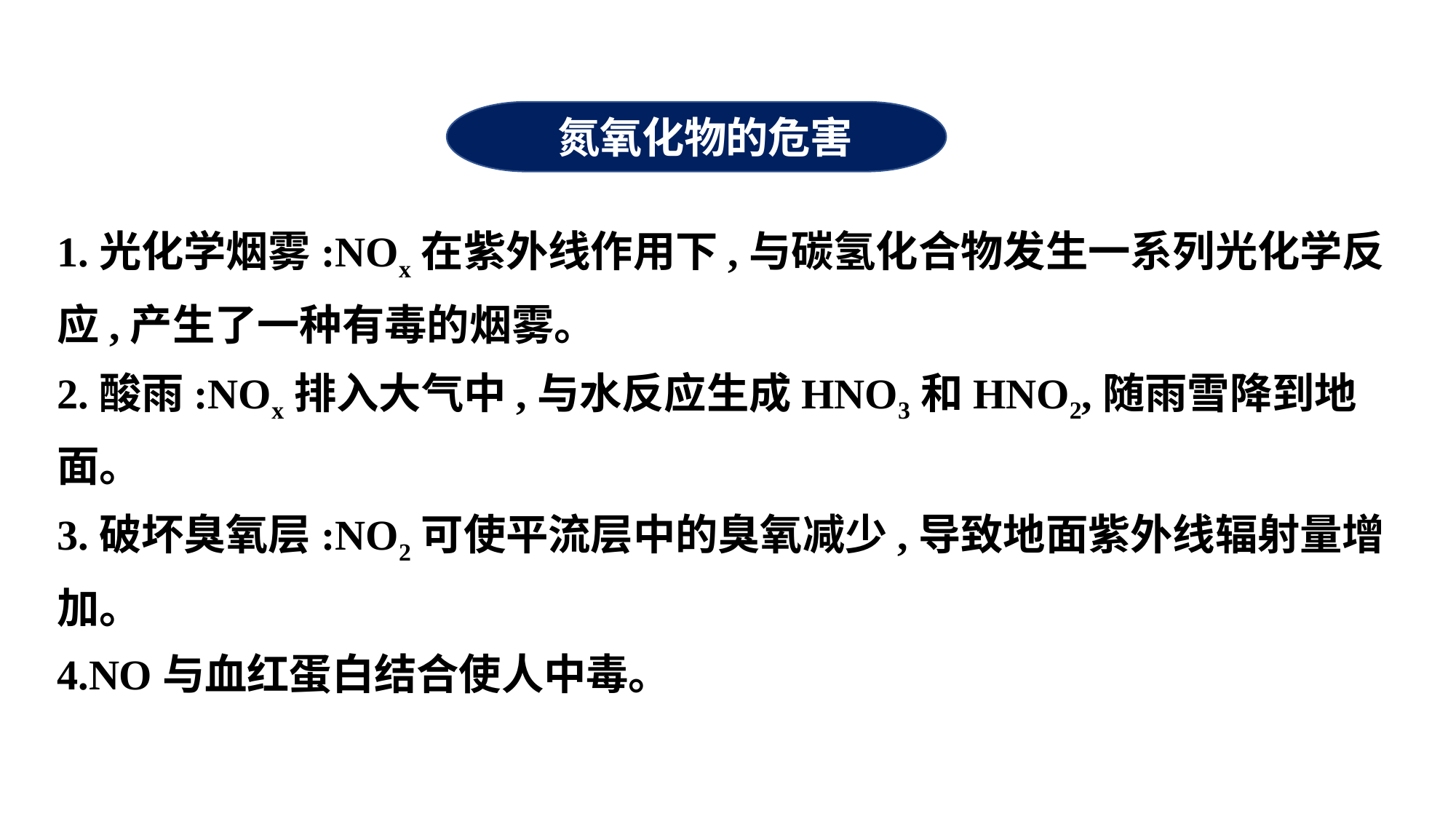

氮氧化物的危害
1.光化学烟雾:NOx在紫外线作用下,与碳氢化合物发生一系列光化学反应,产生了一种有毒的烟雾。
2.酸雨:NOx排入大气中,与水反应生成HNO3和HNO2,随雨雪降到地面。
3.破坏臭氧层:NO2可使平流层中的臭氧减少,导致地面紫外线辐射量增加。
4.NO与血红蛋白结合使人中毒。